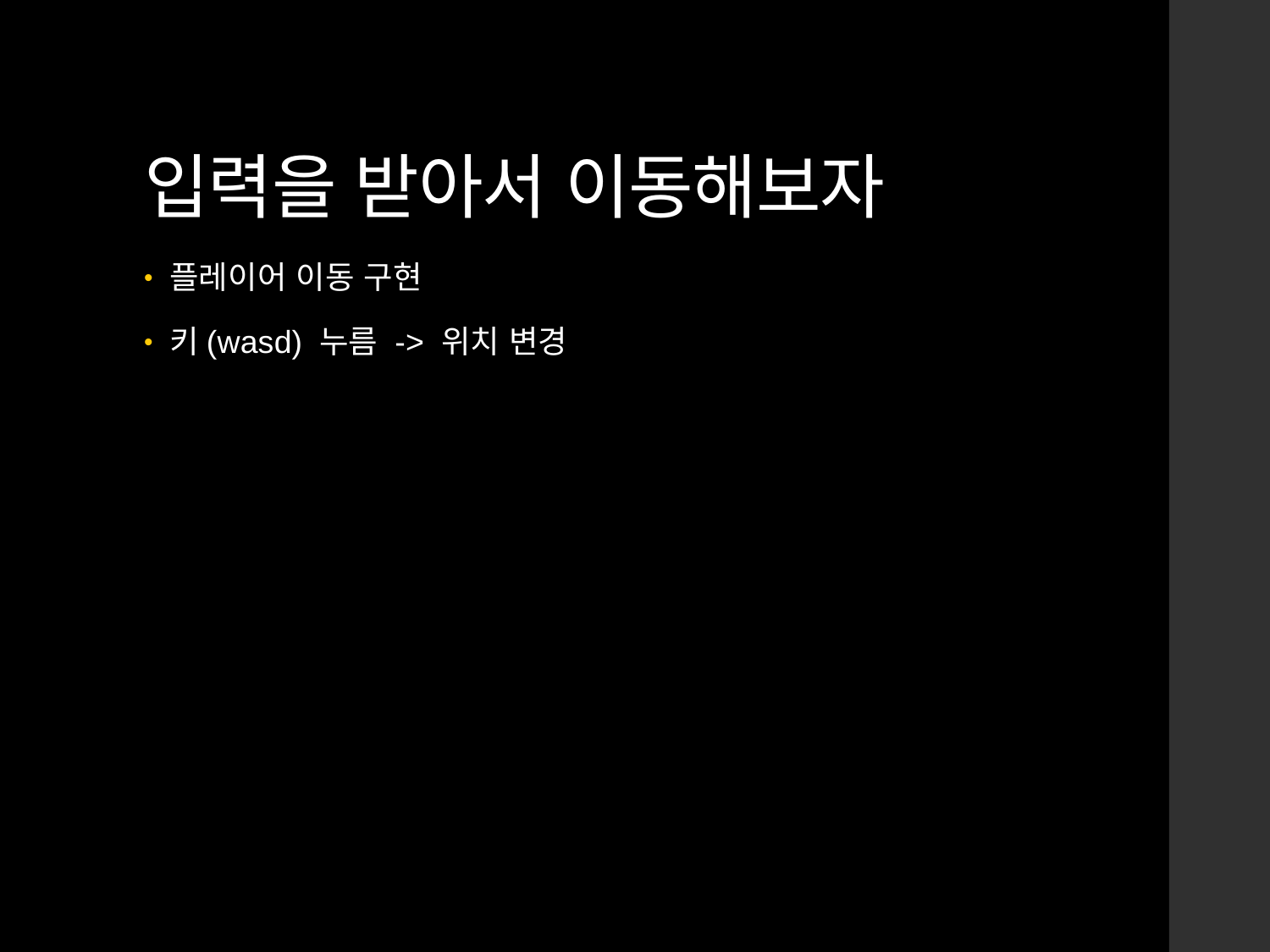

# 입력을 받아서 이동해보자
플레이어 이동 구현
키(wasd) 누름 -> 위치 변경